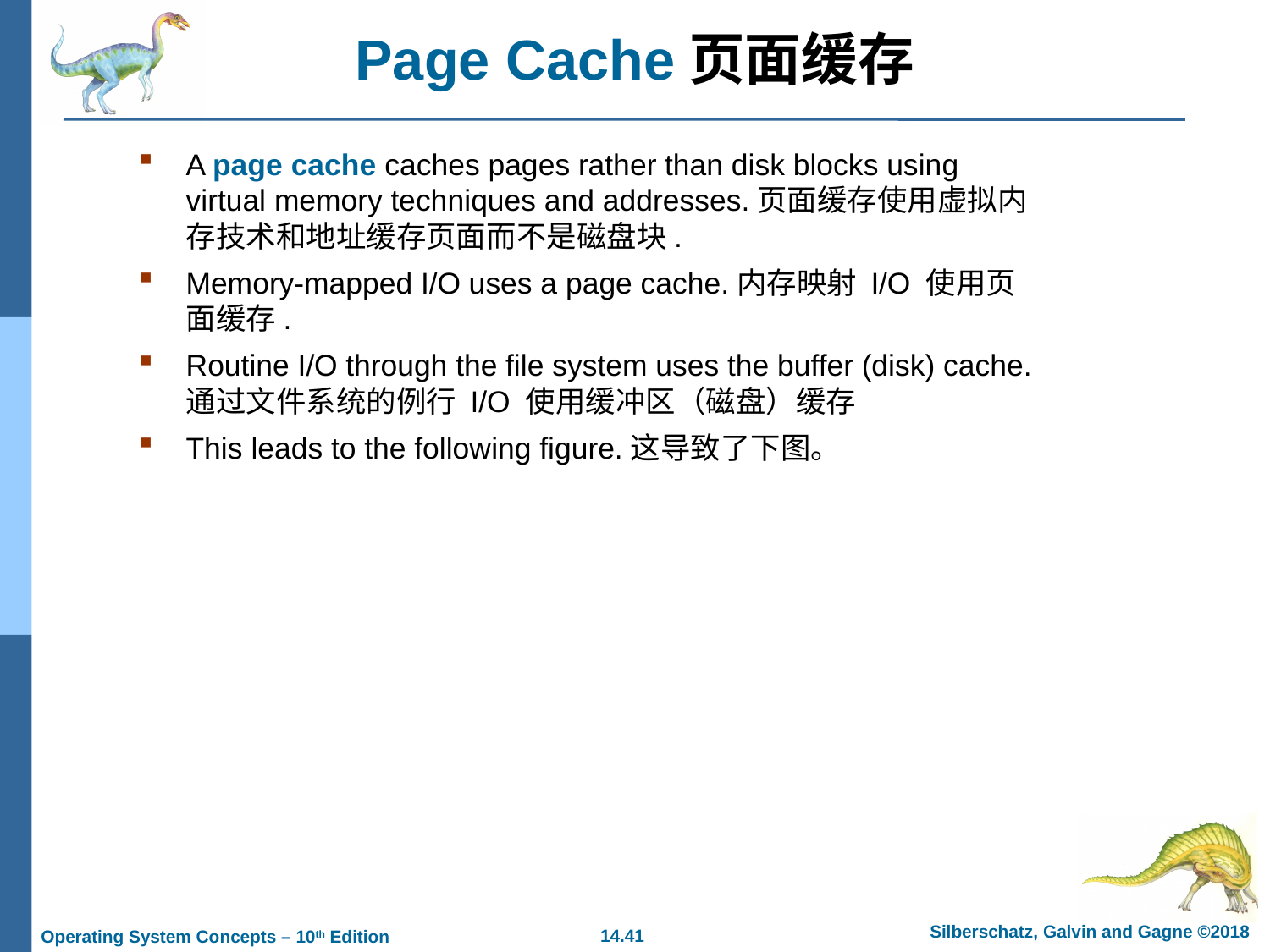

# Page Cache页面缓存
A page cache caches pages rather than disk blocks using virtual memory techniques and addresses.页面缓存使用虚拟内存技术和地址缓存页面而不是磁盘块.
Memory-mapped I/O uses a page cache.内存映射 I/O 使用页面缓存.
Routine I/O through the file system uses the buffer (disk) cache.通过文件系统的例行 I/O 使用缓冲区（磁盘）缓存
This leads to the following figure.这导致了下图。